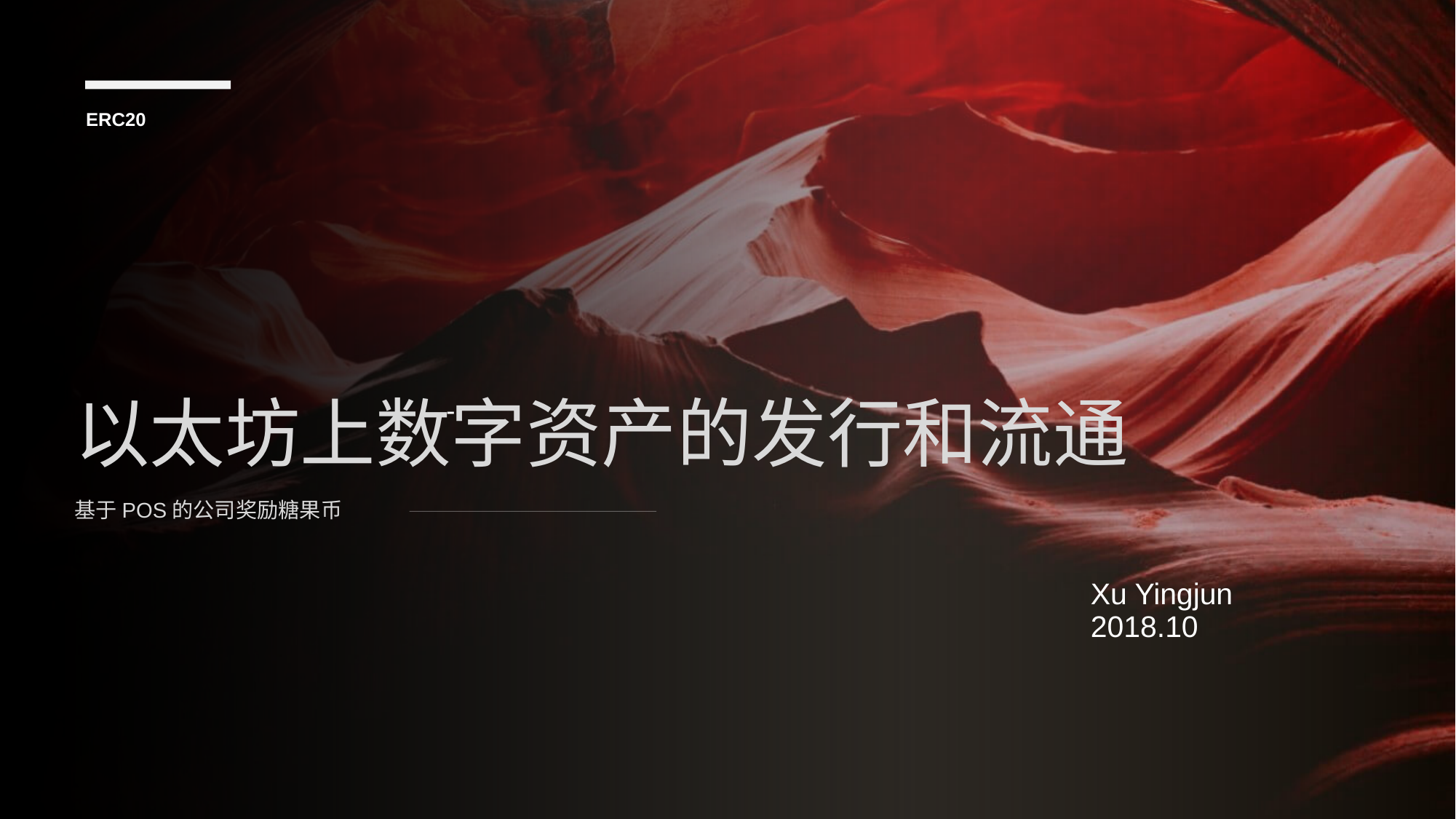

ERC20
# 以太坊上数字资产的发行和流通
基于POS的公司奖励糖果币
Xu Yingjun 2018.10